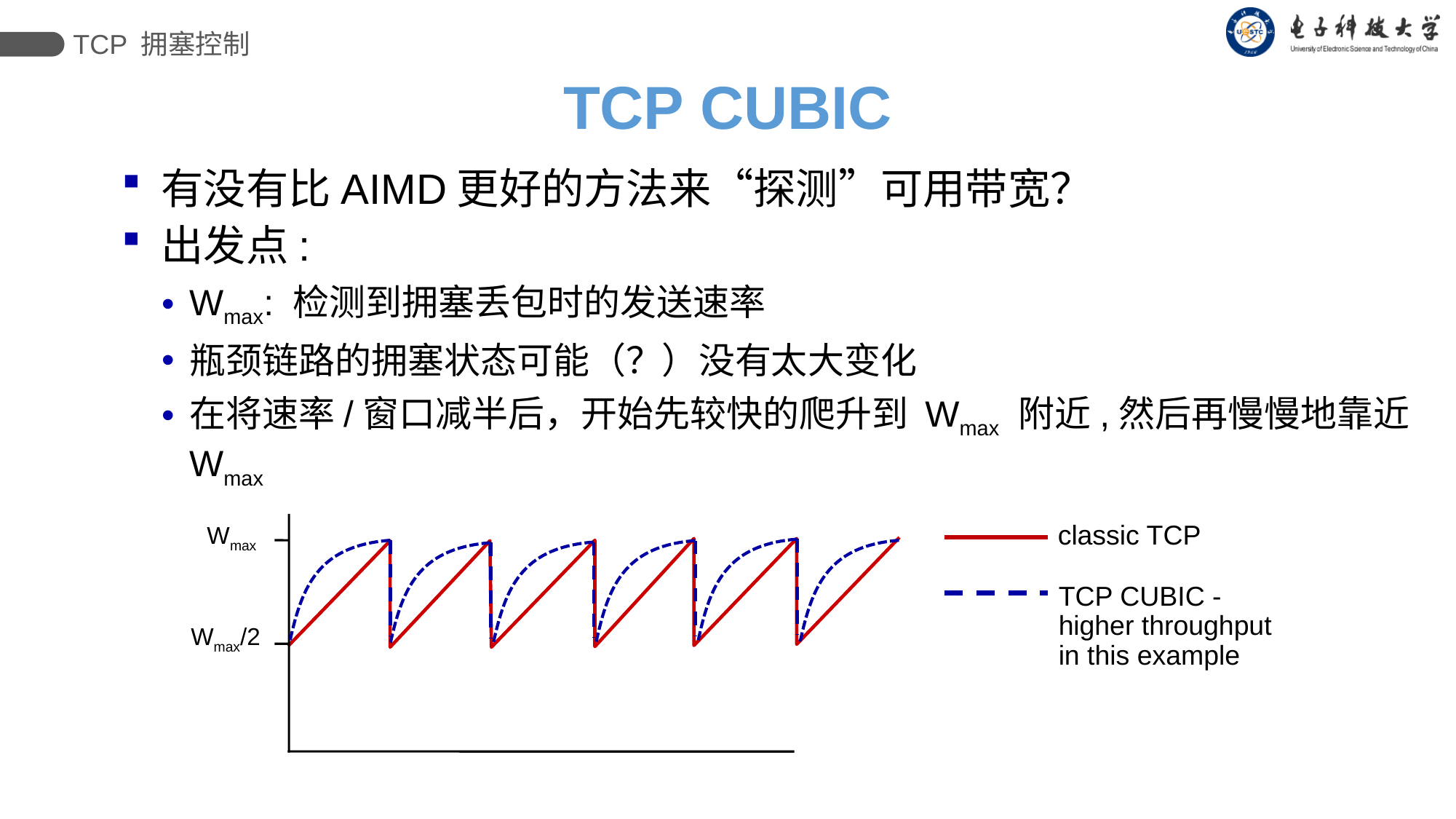

TCP 拥塞控制
TCP CUBIC
有没有比AIMD更好的方法来“探测”可用带宽？
出发点:
Wmax: 检测到拥塞丢包时的发送速率
瓶颈链路的拥塞状态可能（？）没有太大变化
在将速率/窗口减半后，开始先较快的爬升到 Wmax 附近,然后再慢慢地靠近Wmax

classic TCP
TCP CUBIC - higher throughput in this example

Wmax

Wmax/2